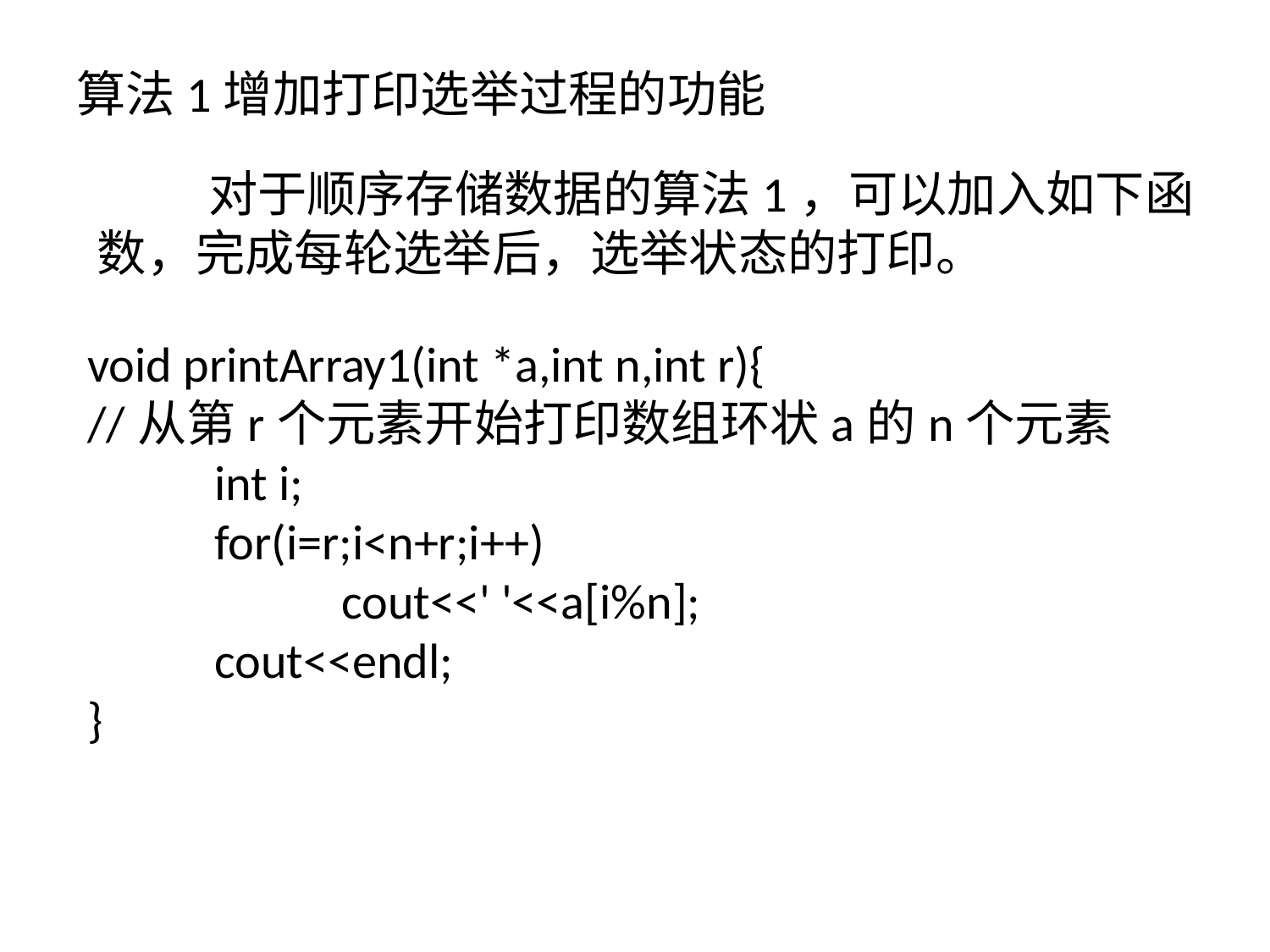

# 算法1增加打印选举过程的功能
         对于顺序存储数据的算法1，可以加入如下函数，完成每轮选举后，选举状态的打印。
void printArray1(int *a,int n,int r){
//从第r个元素开始打印数组环状a的n个元素
	int i;
	for(i=r;i<n+r;i++)
		cout<<' '<<a[i%n];
	cout<<endl;
}